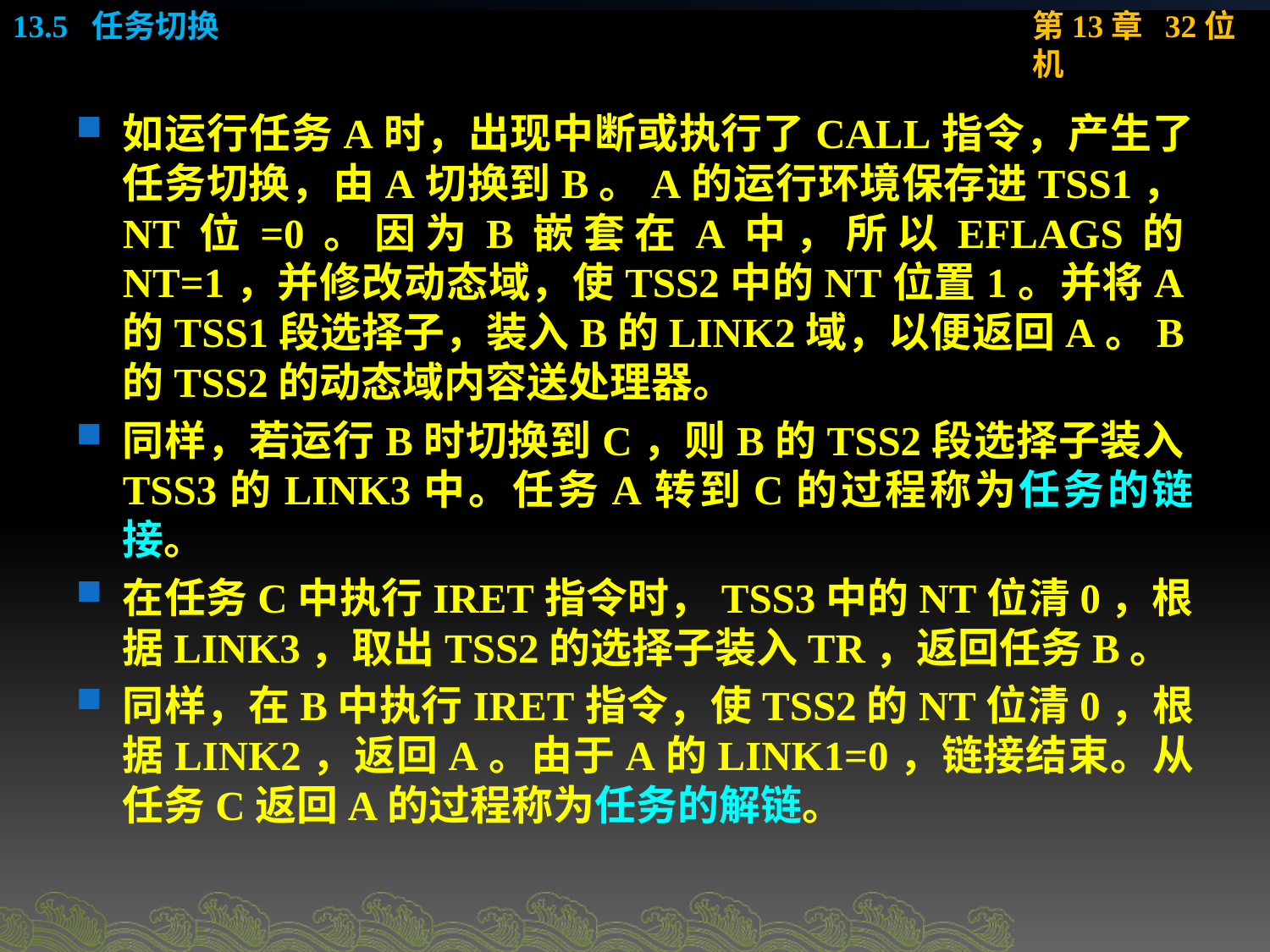

如运行任务A时，出现中断或执行了CALL指令，产生了任务切换，由A切换到B。A的运行环境保存进TSS1，NT位=0。因为B嵌套在A中，所以EFLAGS的NT=1，并修改动态域，使TSS2中的NT位置1。并将A的TSS1段选择子，装入B的LINK2域，以便返回A。B的TSS2的动态域内容送处理器。
同样，若运行B时切换到C，则B的TSS2段选择子装入TSS3的LINK3中。任务A转到C的过程称为任务的链接。
在任务C中执行IRET指令时，TSS3中的NT位清0，根据LINK3，取出TSS2的选择子装入TR，返回任务B。
同样，在B中执行IRET指令，使TSS2的NT位清0，根据LINK2，返回A。由于A的LINK1=0，链接结束。从任务C返回A的过程称为任务的解链。